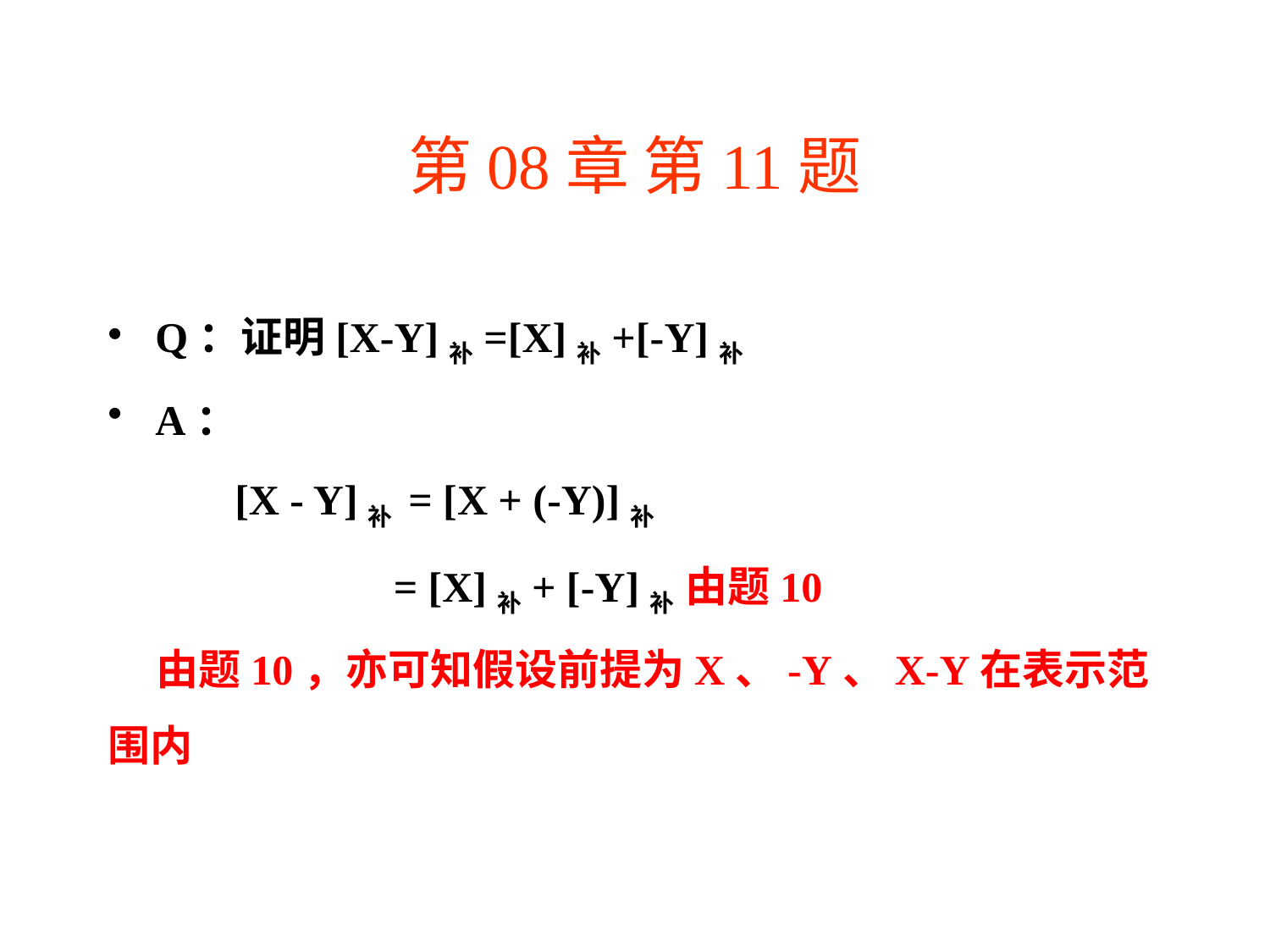

# 第08章 第11题
Q：证明[X-Y]补=[X]补+[-Y]补
A：
	[X - Y]补 = [X + (-Y)]补
	           	   = [X]补+ [-Y]补  由题10
    由题10，亦可知假设前提为X、-Y、X-Y在表示范围内